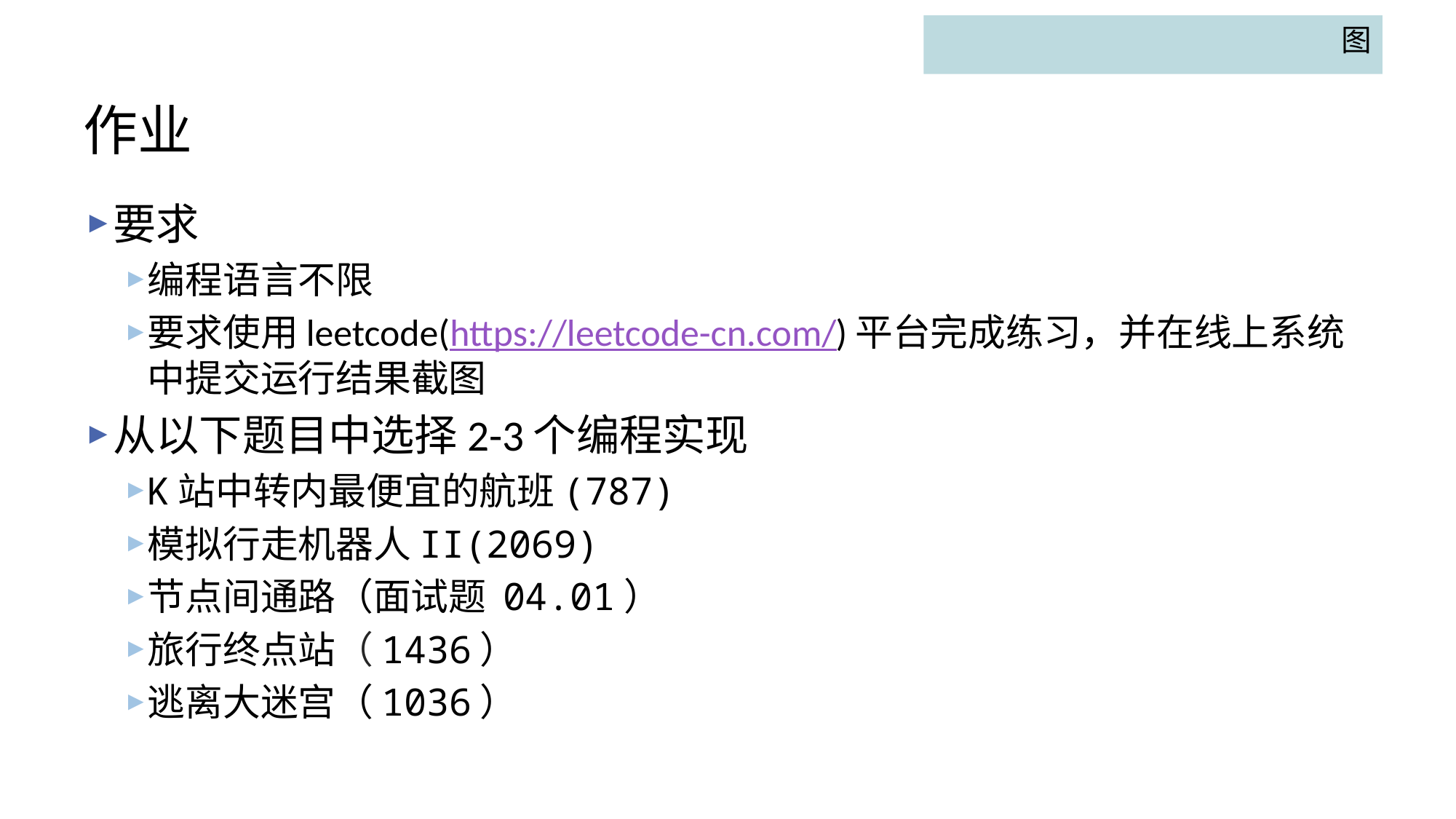

图
# 作业
要求
编程语言不限
要求使用leetcode(https://leetcode-cn.com/)平台完成练习，并在线上系统中提交运行结果截图
从以下题目中选择2-3个编程实现
K站中转内最便宜的航班(787)
模拟行走机器人II(2069)
节点间通路（面试题 04.01）
旅行终点站（1436）
逃离大迷宫（1036）